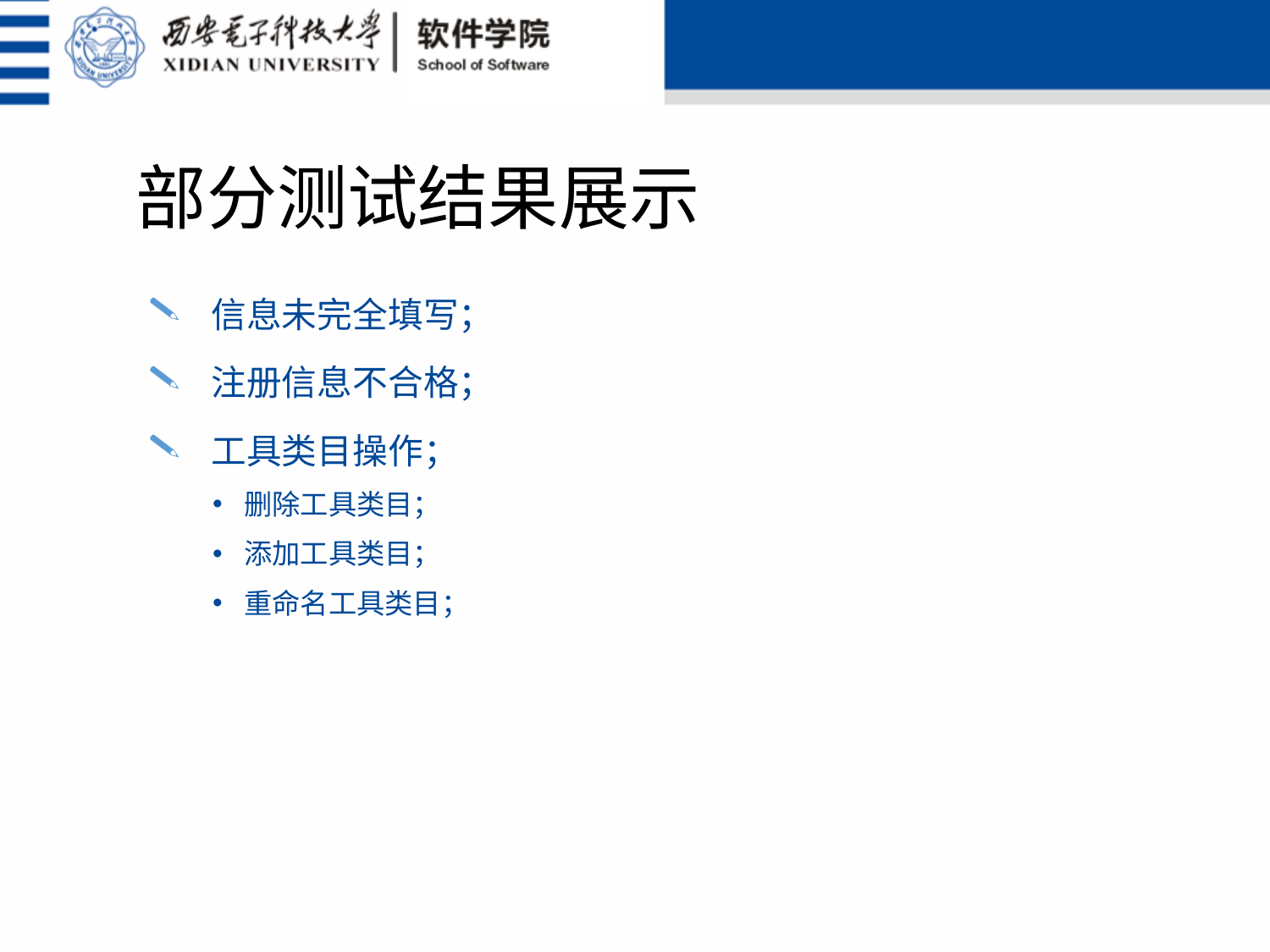

# 部分测试结果展示
信息未完全填写；
注册信息不合格；
工具类目操作；
删除工具类目；
添加工具类目；
重命名工具类目；